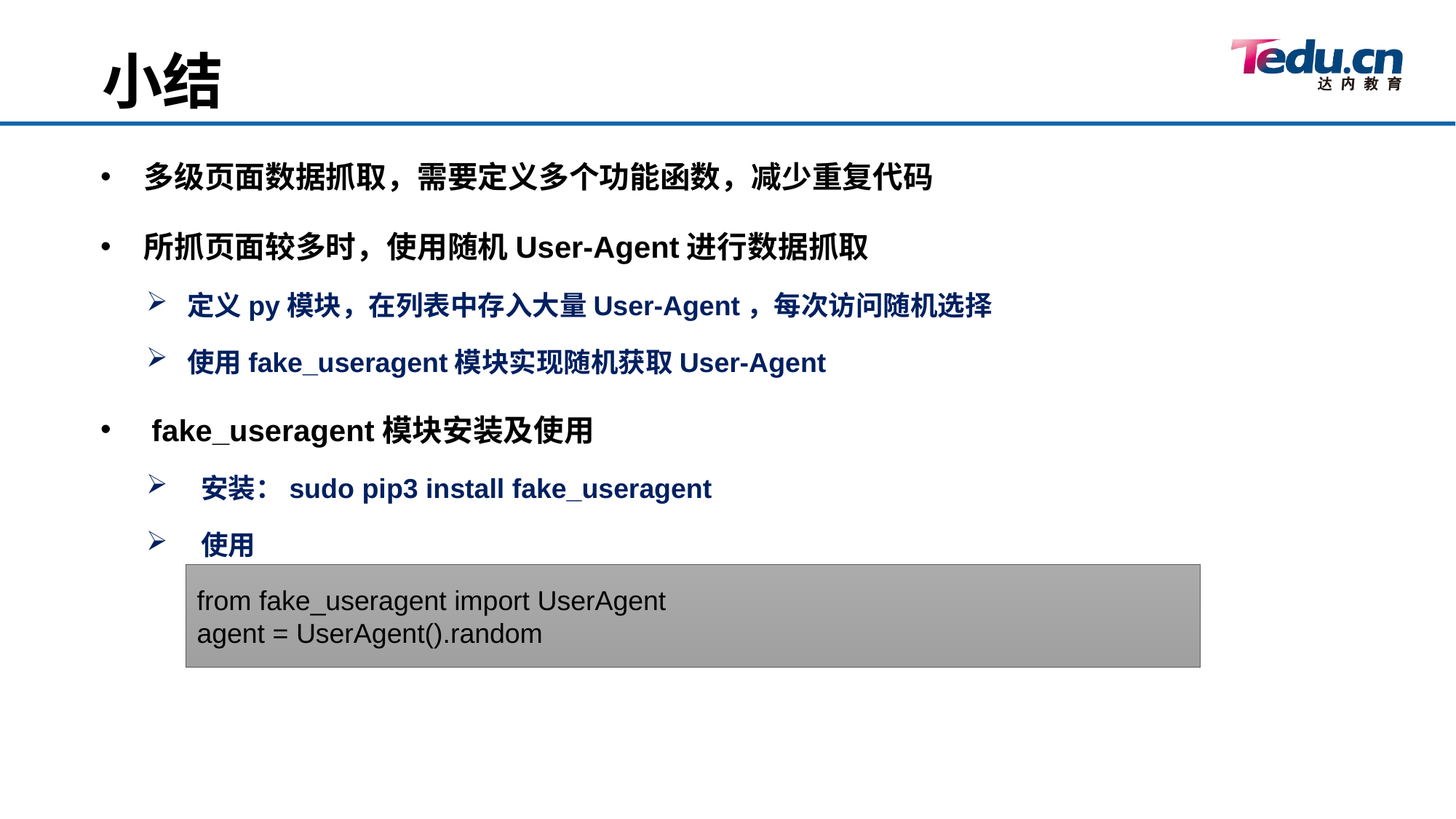

小结
多级页面数据抓取，需要定义多个功能函数，减少重复代码
所抓页面较多时，使用随机User-Agent进行数据抓取
定义py模块，在列表中存入大量User-Agent，每次访问随机选择
使用fake_useragent模块实现随机获取User-Agent
fake_useragent模块安装及使用
安装：sudo pip3 install fake_useragent
使用

from fake_useragent import UserAgent
agent = UserAgent().random